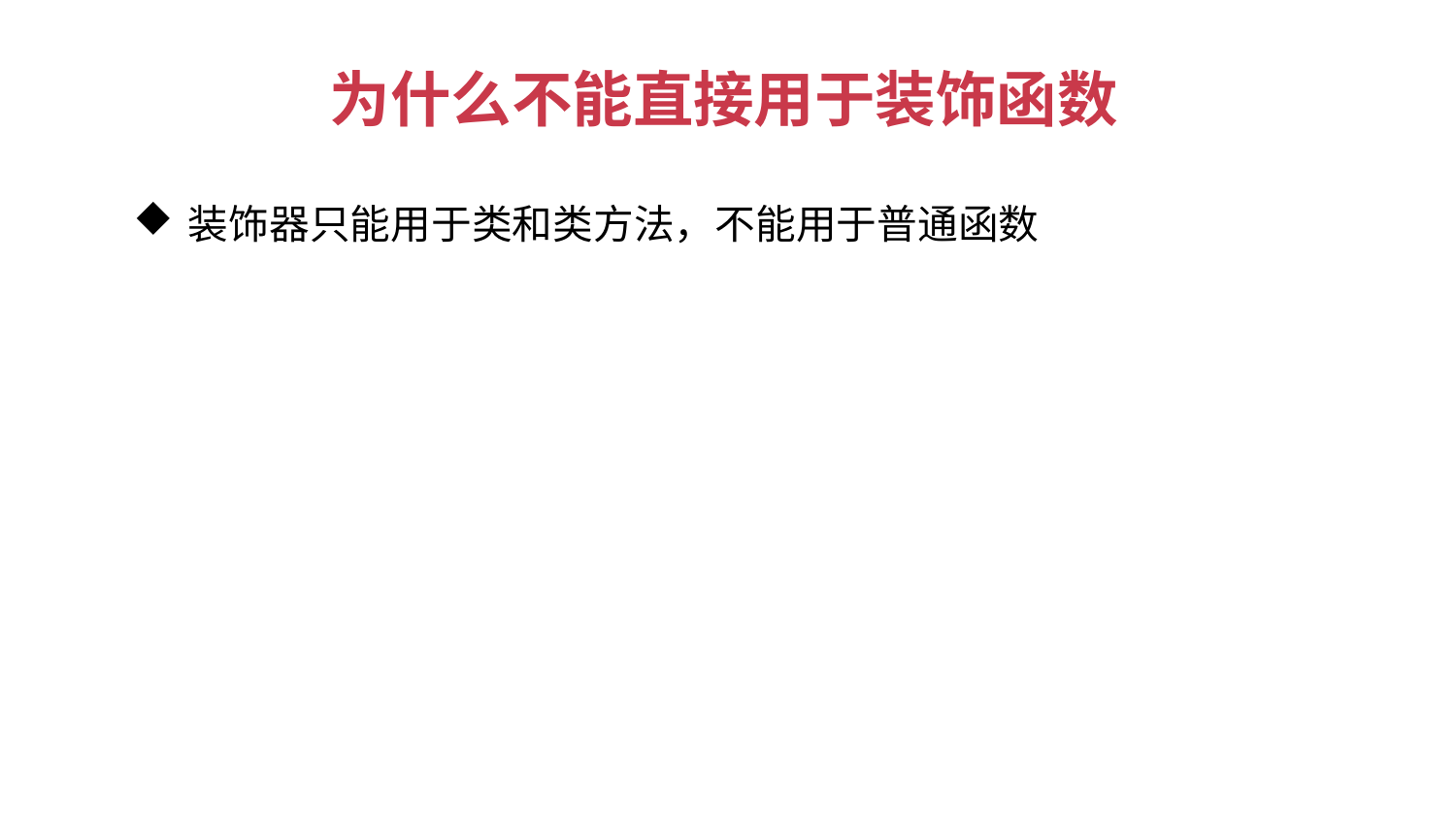

为什么不能直接用于装饰函数
装饰器只能用于类和类方法，不能用于普通函数